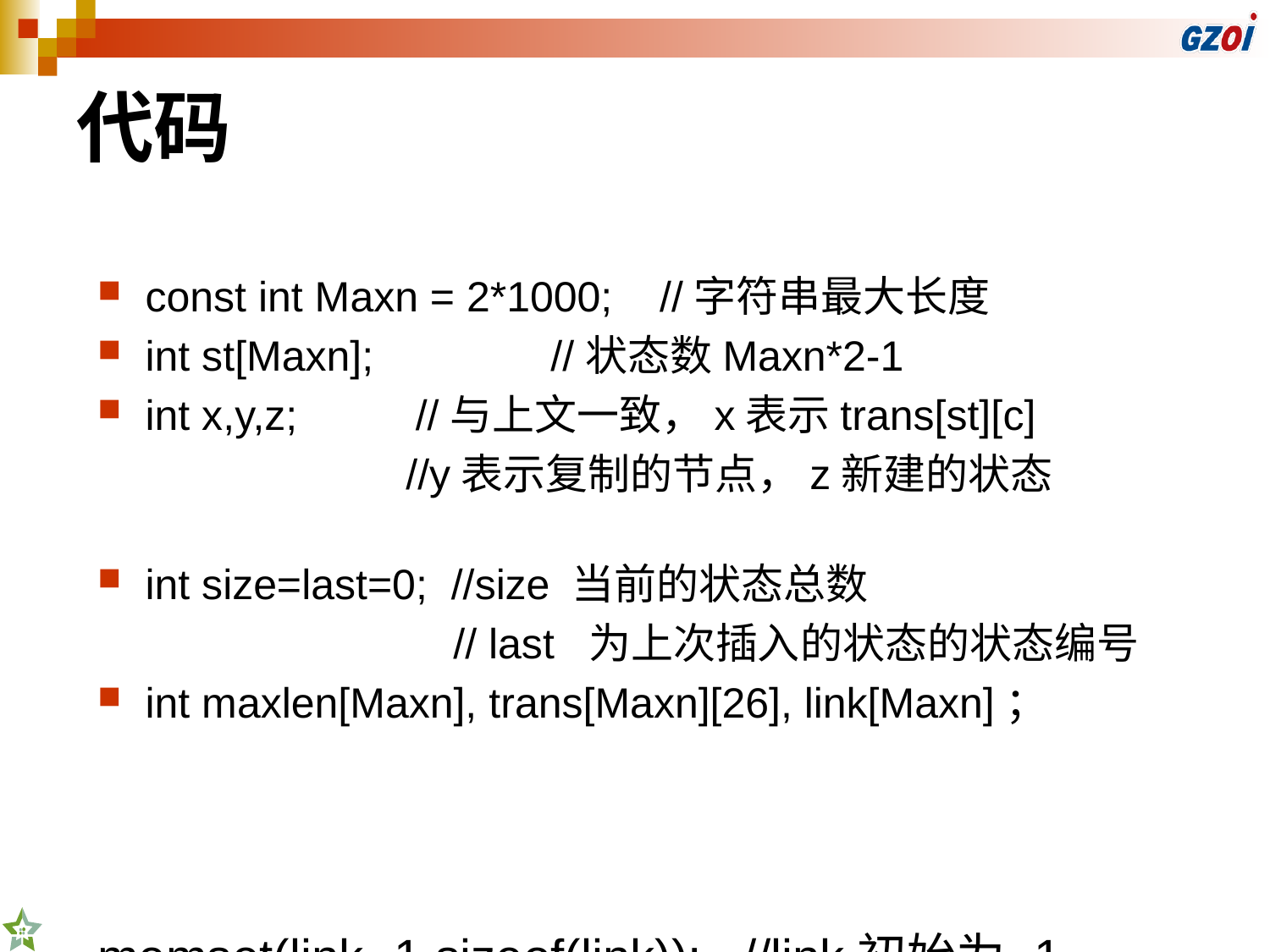

# 代码
const int Maxn = 2*1000;    //字符串最大长度
int st[Maxn];               //状态数Maxn*2-1
int x,y,z;          //与上文一致，x表示trans[st][c]
                          //y表示复制的节点，z新建的状态
int size=last=0;  //size 当前的状态总数
                              // last  为上次插入的状态的状态编号
int maxlen[Maxn], trans[Maxn][26], link[Maxn]；

memset(link,-1,sizeof(link));   //link初始为-1